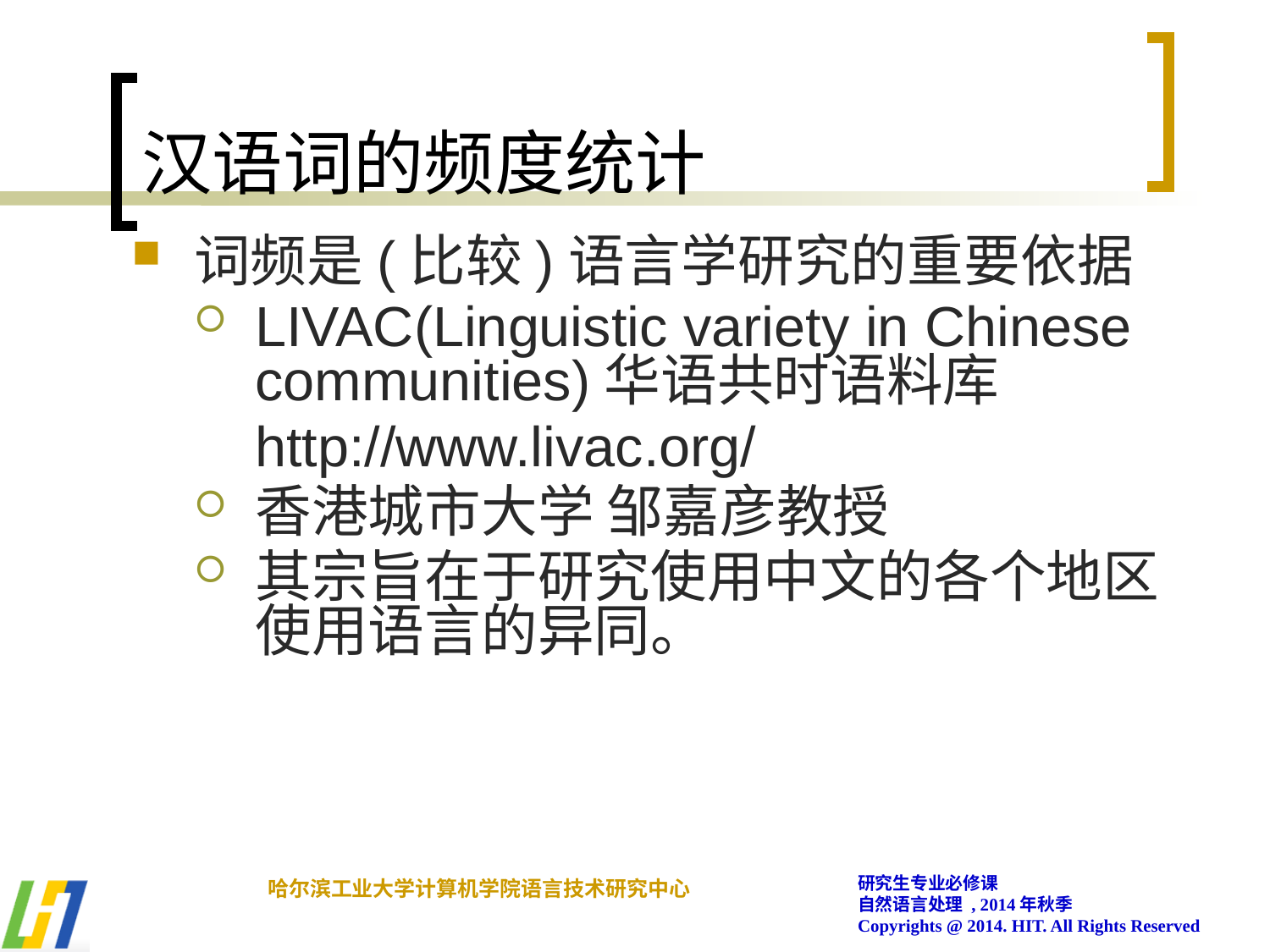

# 汉语词的频度统计
词频是(比较)语言学研究的重要依据
LIVAC(Linguistic variety in Chinese communities)华语共时语料库
	http://www.livac.org/
香港城市大学 邹嘉彦教授
其宗旨在于研究使用中文的各个地区使用语言的异同。

研究生专业必修课
自然语言处理 , 2014年秋季
Copyrights @ 2014. HIT. All Rights Reserved
哈尔滨工业大学计算机学院语言技术研究中心